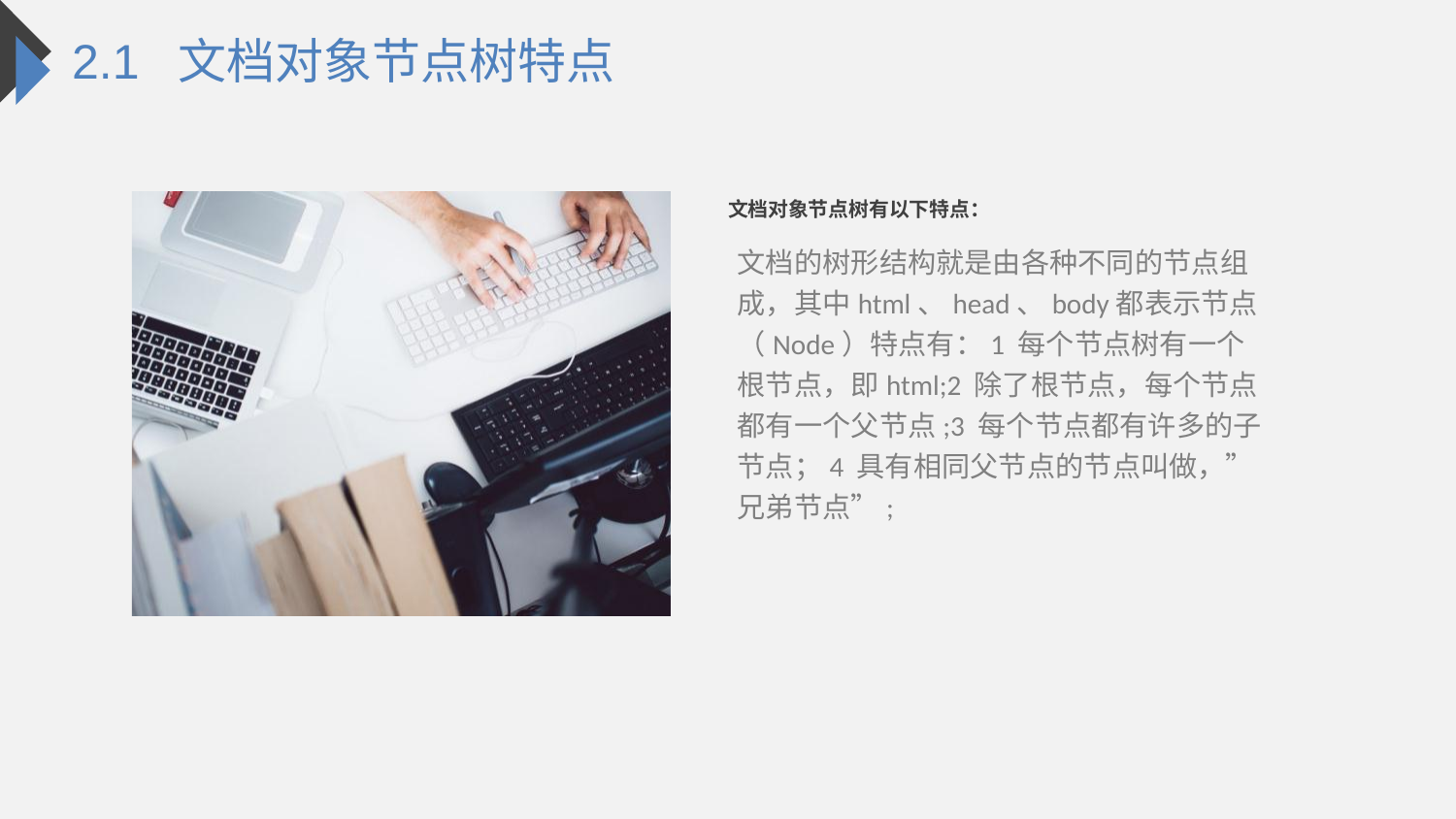

2.1  文档对象节点树特点

文档对象节点树有以下特点：
文档的树形结构就是由各种不同的节点组成，其中html、head、body都表示节点（Node）特点有：1 每个节点树有一个根节点，即html;2 除了根节点，每个节点都有一个父节点;3 每个节点都有许多的子节点；4 具有相同父节点的节点叫做，”兄弟节点”;